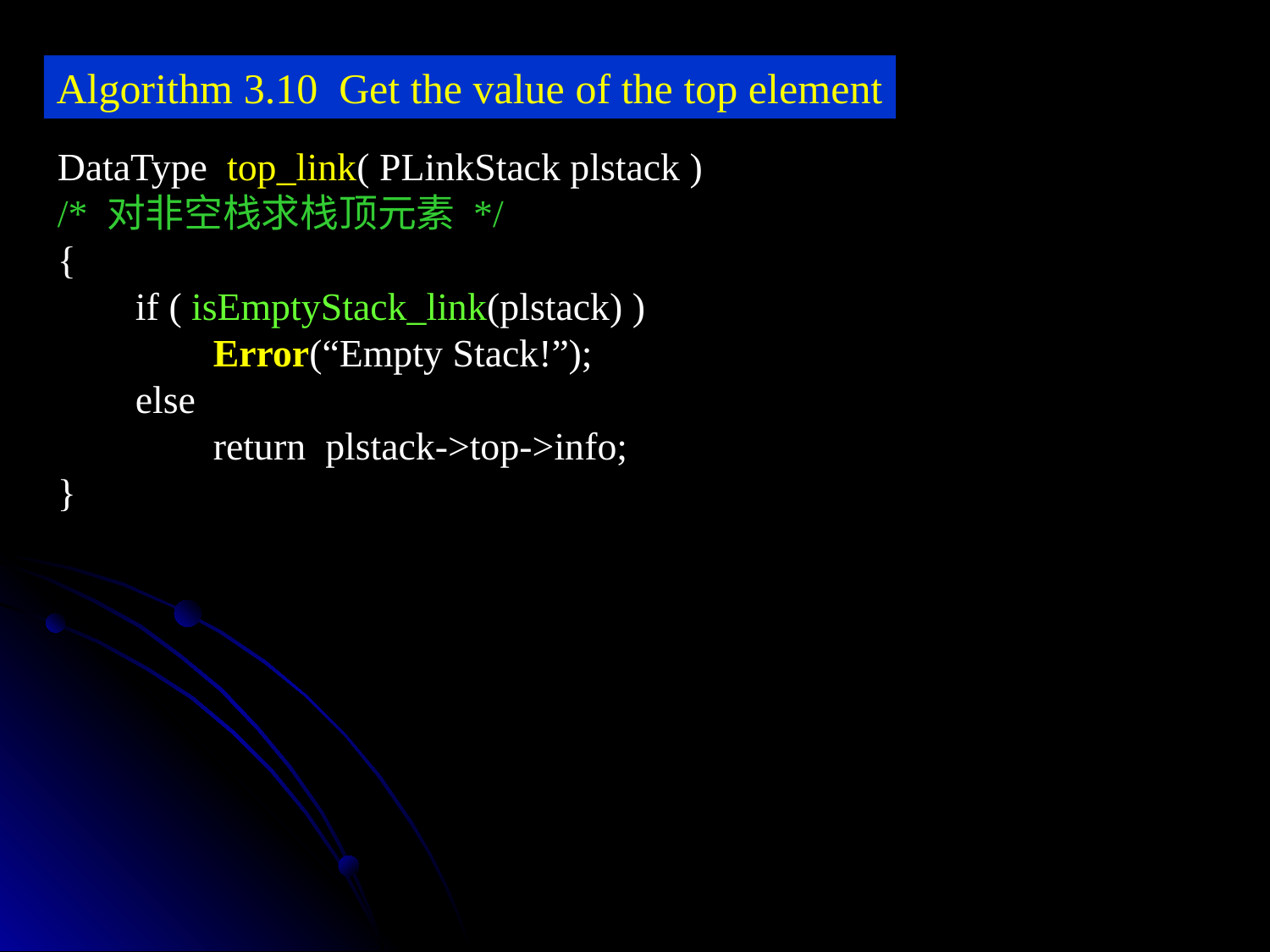

Algorithm 3.10  Get the value of the top element
DataType  top_link( PLinkStack plstack )
/* 对非空栈求栈顶元素 */
{
        if ( isEmptyStack_link(plstack) )
                Error(“Empty Stack!”);
        else
                return  plstack->top->info;
}